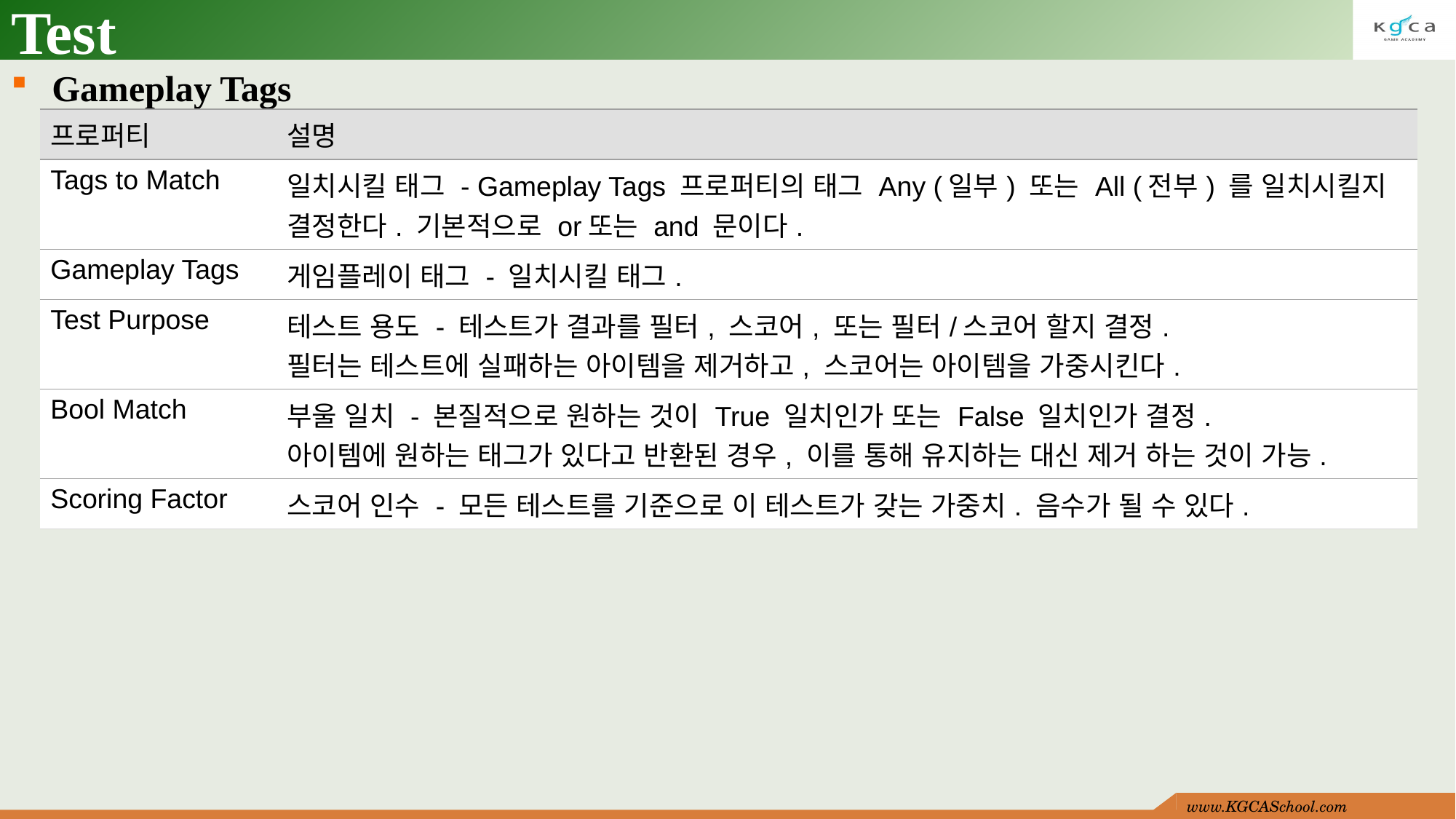

# Test
Gameplay Tags

| 프로퍼티 | 설명 |
| --- | --- |
| Tags to Match | 일치시킬 태그 - Gameplay Tags 프로퍼티의 태그 Any (일부) 또는 All (전부) 를 일치시킬지 결정한다. 기본적으로 or또는 and 문이다. |
| Gameplay Tags | 게임플레이 태그 - 일치시킬 태그. |
| Test Purpose | 테스트 용도 - 테스트가 결과를 필터, 스코어, 또는 필터/스코어 할지 결정. 필터는 테스트에 실패하는 아이템을 제거하고, 스코어는 아이템을 가중시킨다. |
| Bool Match | 부울 일치 - 본질적으로 원하는 것이 True 일치인가 또는 False 일치인가 결정. 아이템에 원하는 태그가 있다고 반환된 경우, 이를 통해 유지하는 대신 제거 하는 것이 가능. |
| Scoring Factor | 스코어 인수 - 모든 테스트를 기준으로 이 테스트가 갖는 가중치. 음수가 될 수 있다. |